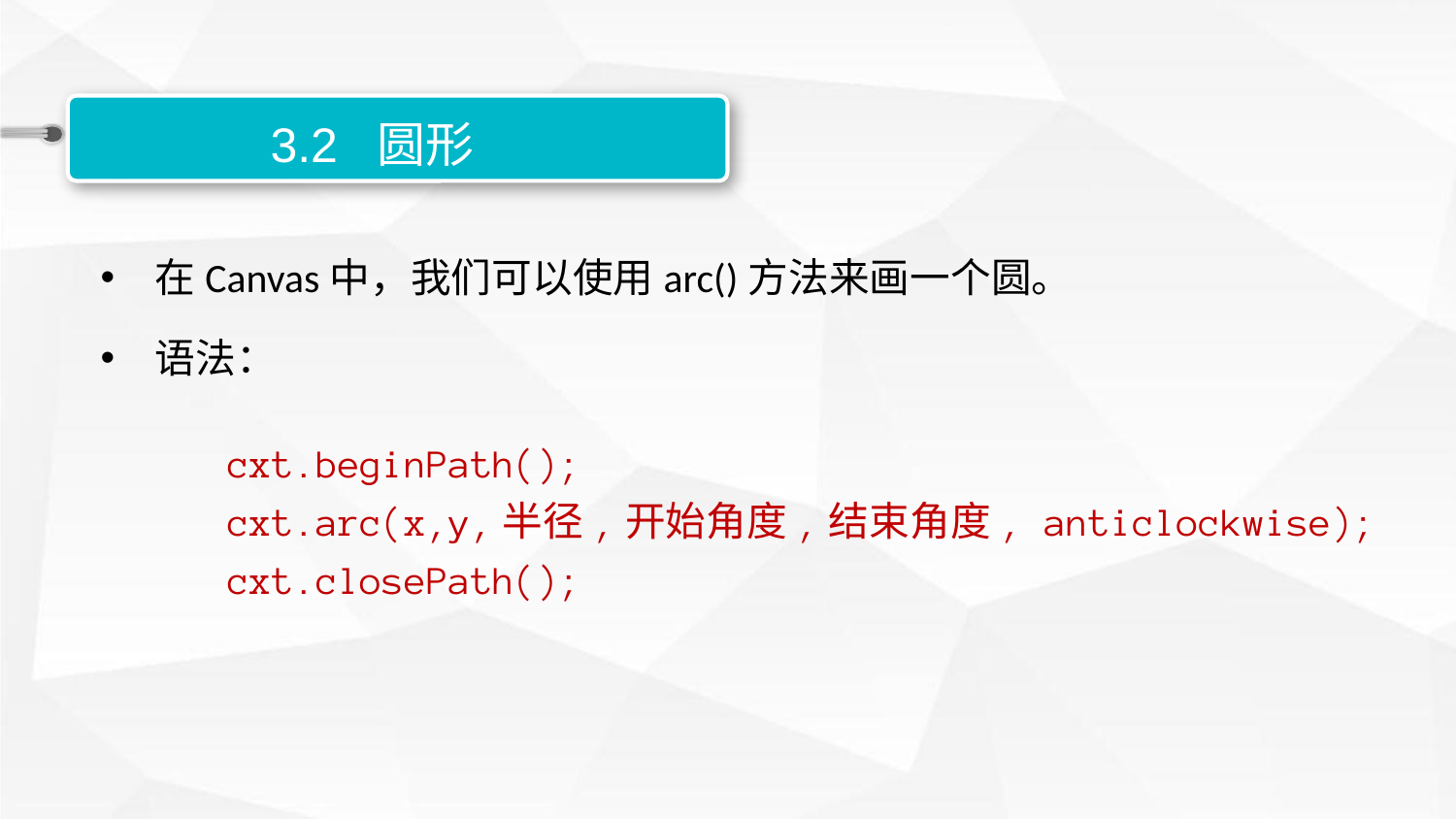

3.2  圆形

在Canvas中，我们可以使用arc()方法来画一个圆。
语法：
cxt.beginPath();
cxt.arc(x,y,半径,开始角度,结束角度, anticlockwise);
cxt.closePath();